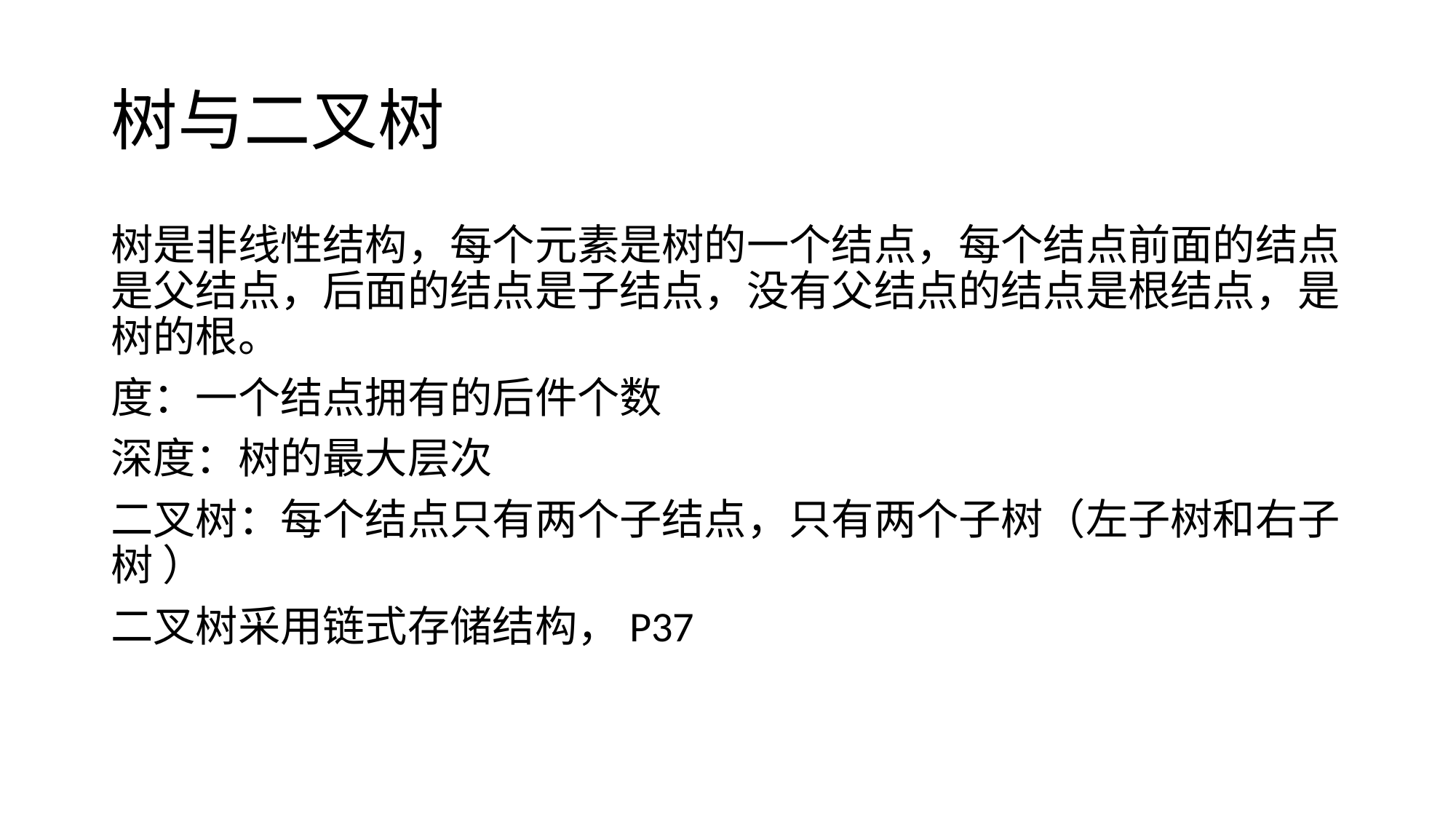

# 树与二叉树
树是非线性结构，每个元素是树的一个结点，每个结点前面的结点是父结点，后面的结点是子结点，没有父结点的结点是根结点，是树的根。
度：一个结点拥有的后件个数
深度：树的最大层次
二叉树：每个结点只有两个子结点，只有两个子树（左子树和右子树 ）
二叉树采用链式存储结构，P37